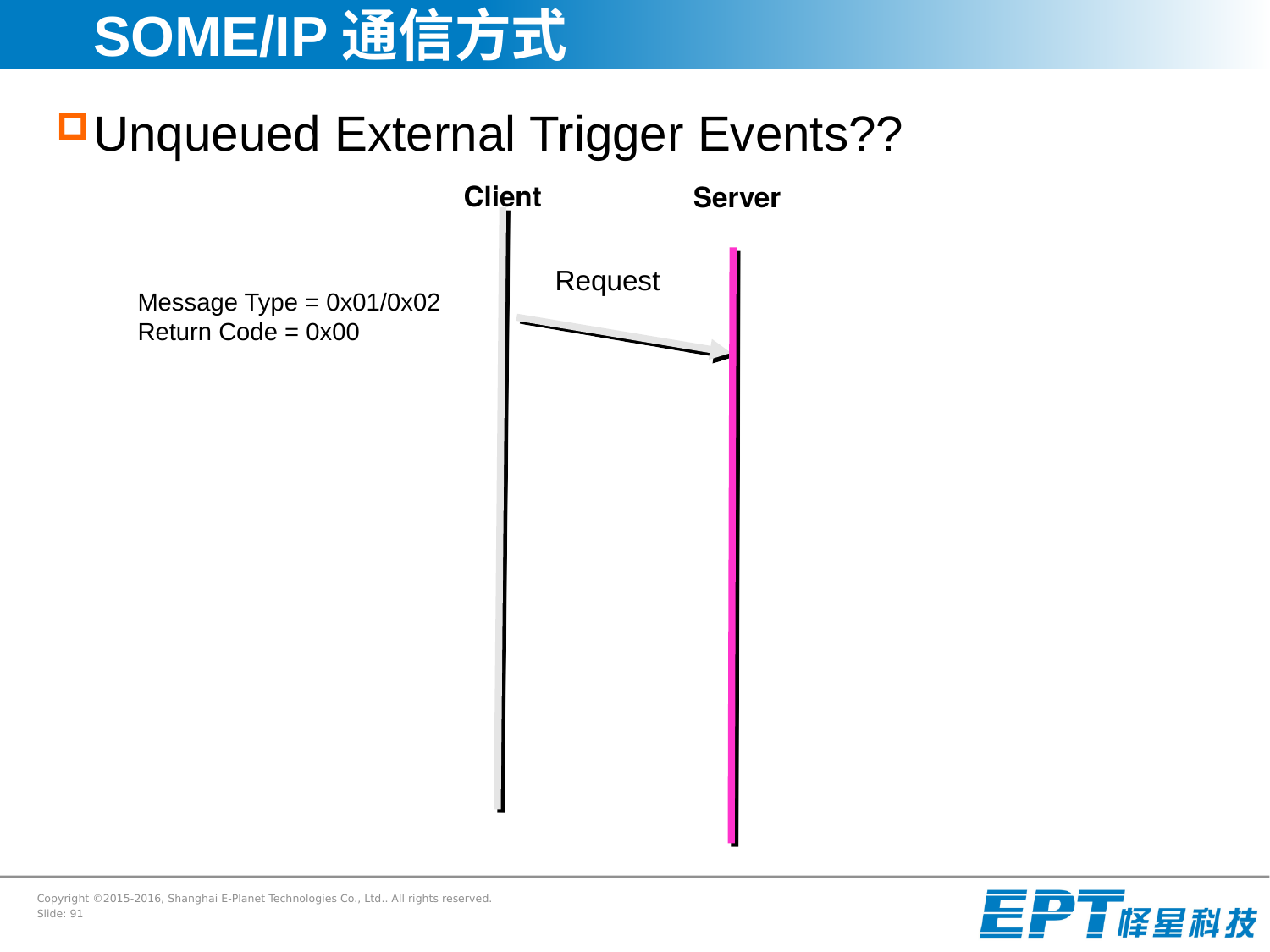

# SOME/IP通信方式
Unqueued External Trigger Events??
Client
Server

Request
Message Type = 0x01/0x02
Return Code = 0x00